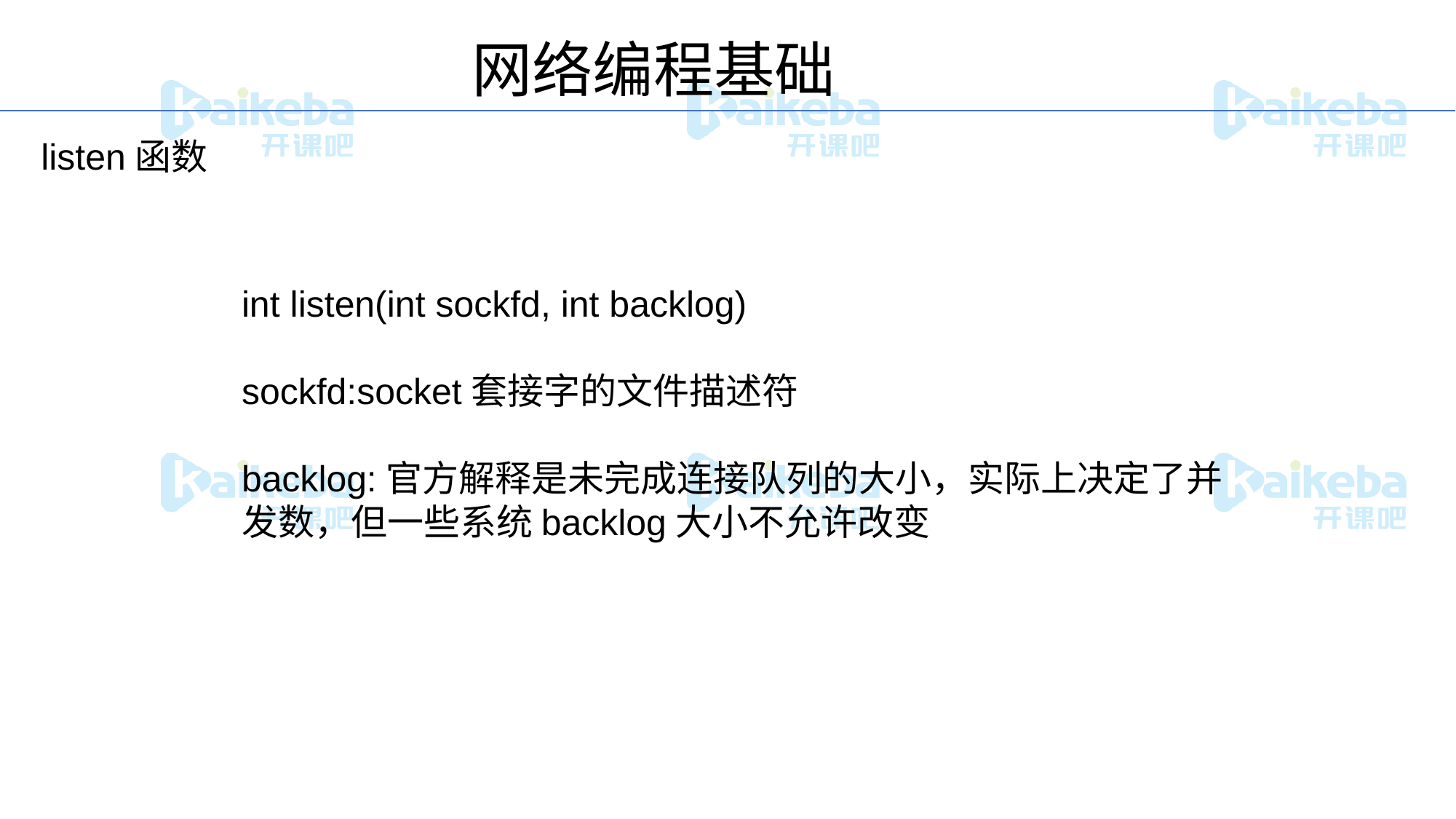

网络编程基础
listen函数

int listen(int sockfd, int backlog)

sockfd:socket套接字的文件描述符

backlog:官方解释是未完成连接队列的大小，实际上决定了并发数，但一些系统backlog大小不允许改变